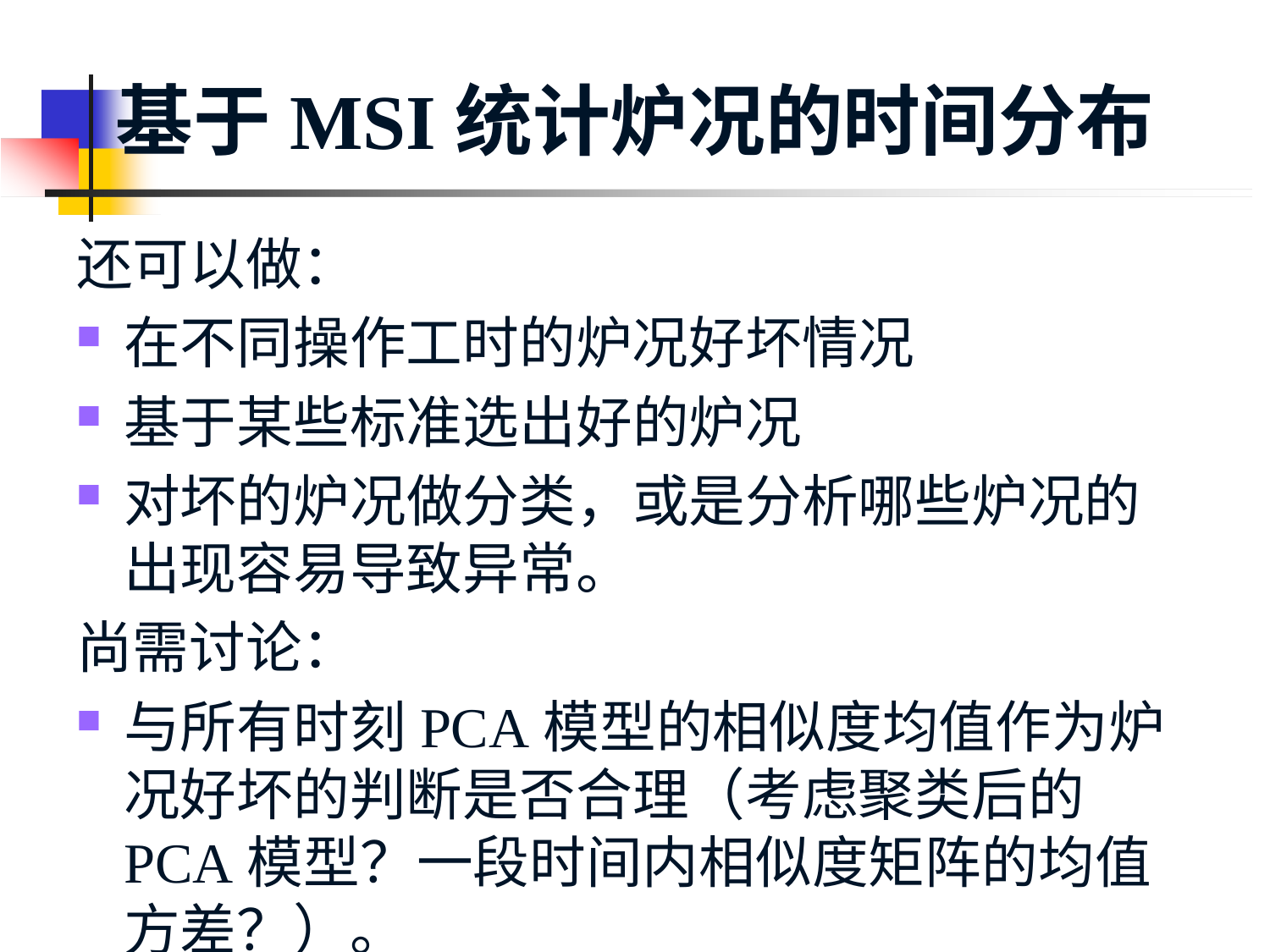

# 基于MSI统计炉况的时间分布
还可以做：
在不同操作工时的炉况好坏情况
基于某些标准选出好的炉况
对坏的炉况做分类，或是分析哪些炉况的出现容易导致异常。
尚需讨论：
与所有时刻PCA模型的相似度均值作为炉况好坏的判断是否合理（考虑聚类后的PCA模型？一段时间内相似度矩阵的均值方差？）。